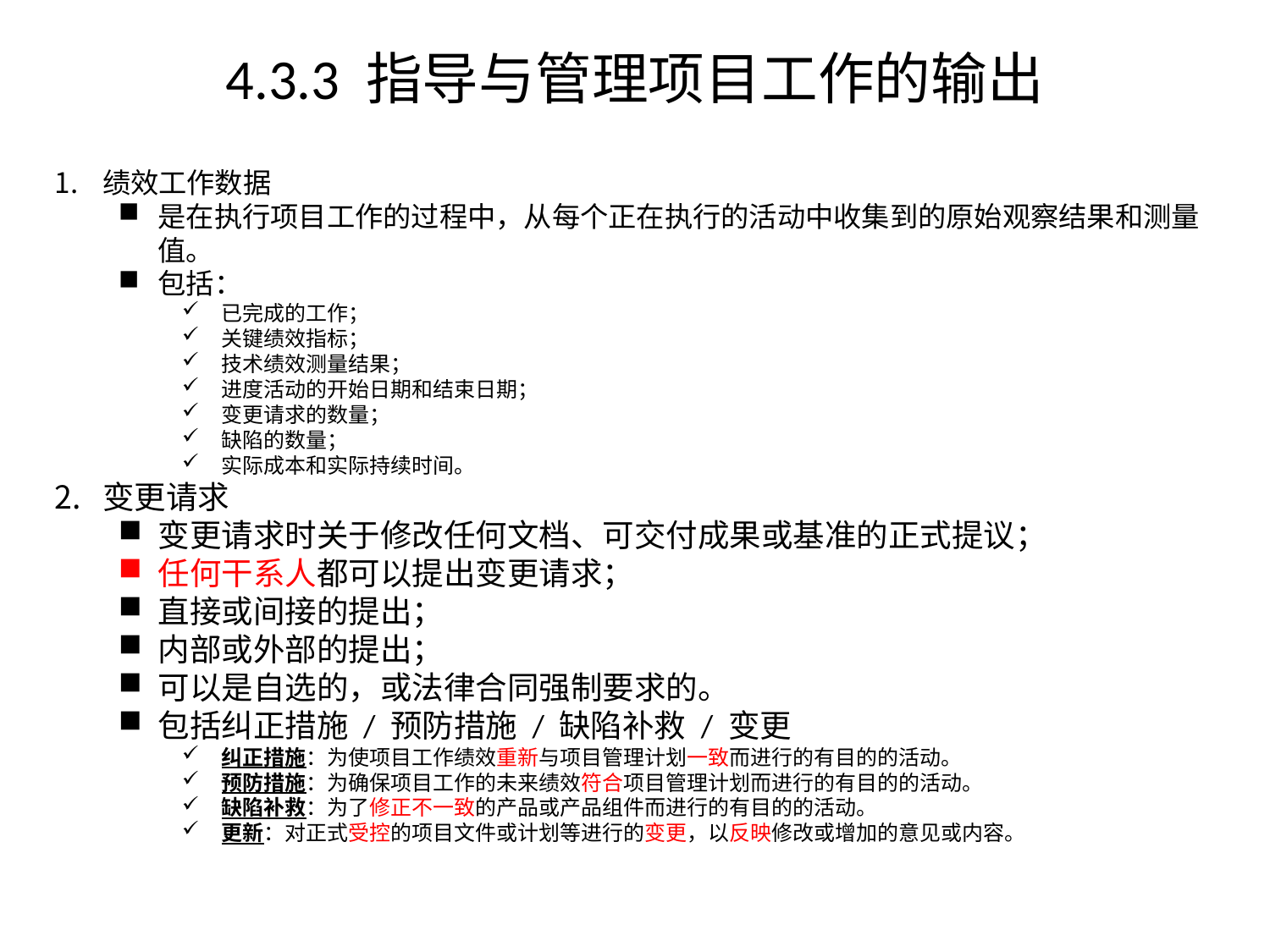

# 4.3.3 指导与管理项目工作的输出
绩效工作数据
是在执行项目工作的过程中，从每个正在执行的活动中收集到的原始观察结果和测量值。
包括：
已完成的工作；
关键绩效指标；
技术绩效测量结果；
进度活动的开始日期和结束日期；
变更请求的数量；
缺陷的数量；
实际成本和实际持续时间。
变更请求
变更请求时关于修改任何文档、可交付成果或基准的正式提议；
任何干系人都可以提出变更请求；
直接或间接的提出；
内部或外部的提出；
可以是自选的，或法律合同强制要求的。
包括纠正措施 / 预防措施 / 缺陷补救 / 变更
纠正措施：为使项目工作绩效重新与项目管理计划一致而进行的有目的的活动。
预防措施：为确保项目工作的未来绩效符合项目管理计划而进行的有目的的活动。
缺陷补救：为了修正不一致的产品或产品组件而进行的有目的的活动。
更新：对正式受控的项目文件或计划等进行的变更，以反映修改或增加的意见或内容。